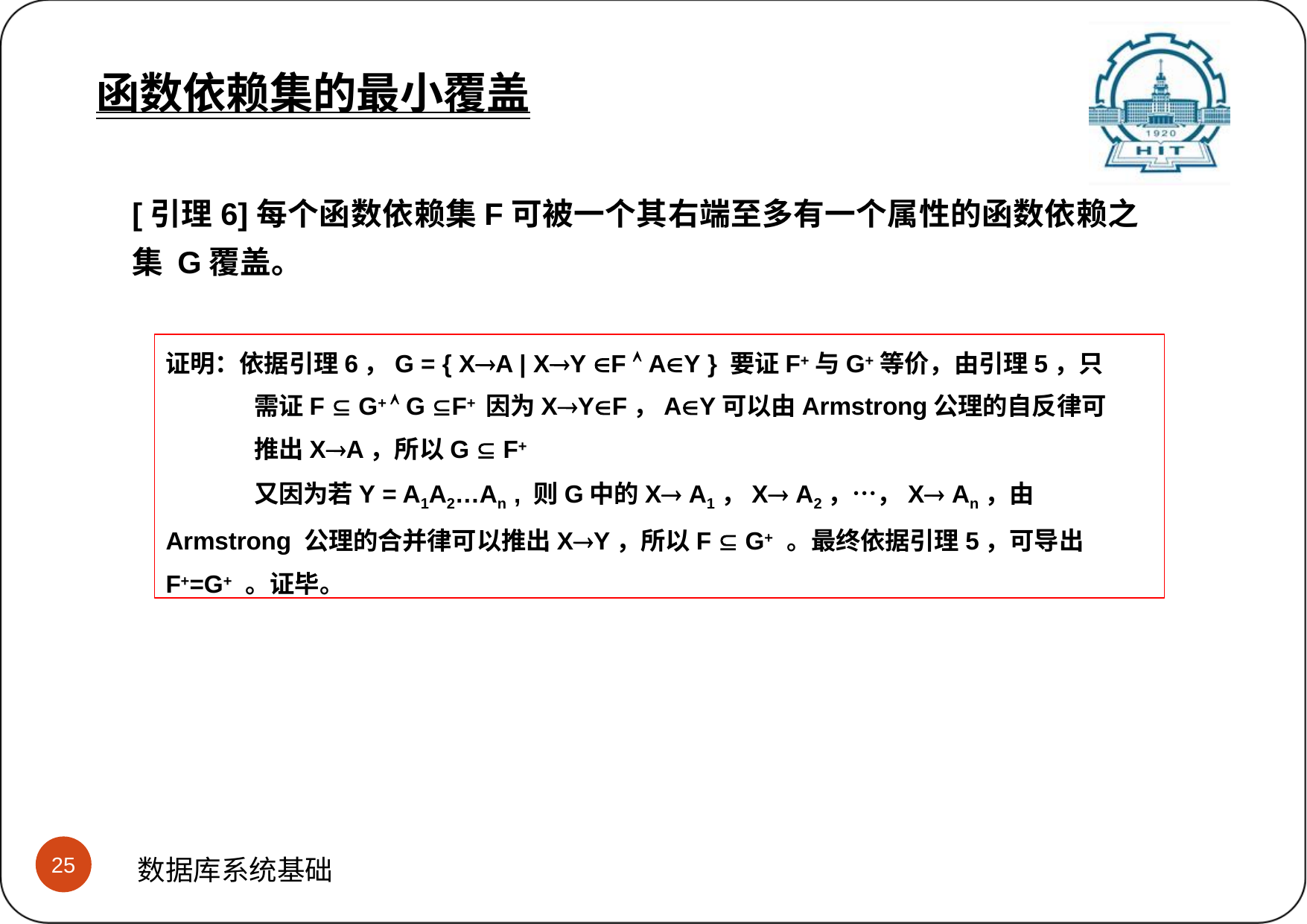

# 函数依赖集的最小覆盖
(3)函数依赖集的性质
函数依赖集的最小覆盖
[引理6]	每个函数依赖集F可被一个其右端至多有一个属性的函数依赖之集 G覆盖。
证明：依据引理6，G = { X→A | X→Y ∈F ∧ A∈Y } 要证F+与G+等价，由引理5，只需证F ⊆ G+ ∧ G ⊆F+ 因为X→Y∈F，A∈Y可以由Armstrong公理的自反律可推出X→A，所以G ⊆ F+
又因为若Y = A1A2…An , 则G中的X→ A1，X→ A2，…，X→ An，由Armstrong 公理的合并律可以推出X→Y，所以F ⊆ G+ 。最终依据引理5，可导出F+=G+ 。证毕。